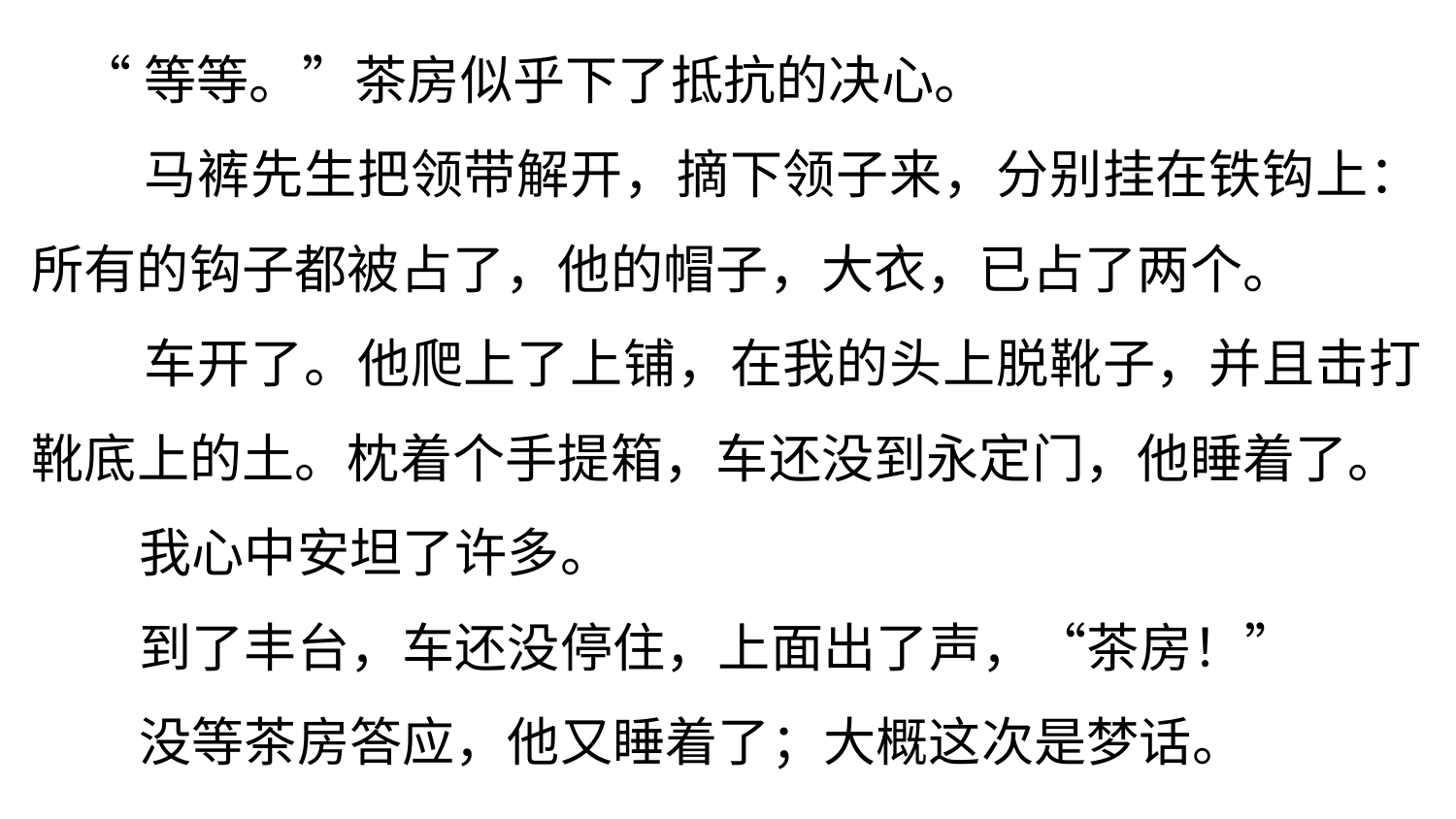

“等等。”茶房似乎下了抵抗的决心。
        马裤先生把领带解开，摘下领子来，分别挂在铁钩上：所有的钩子都被占了，他的帽子，大衣，已占了两个。
        车开了。他爬上了上铺，在我的头上脱靴子，并且击打靴底上的土。枕着个手提箱，车还没到永定门，他睡着了。
        我心中安坦了许多。
        到了丰台，车还没停住，上面出了声，“茶房！”
        没等茶房答应，他又睡着了；大概这次是梦话。